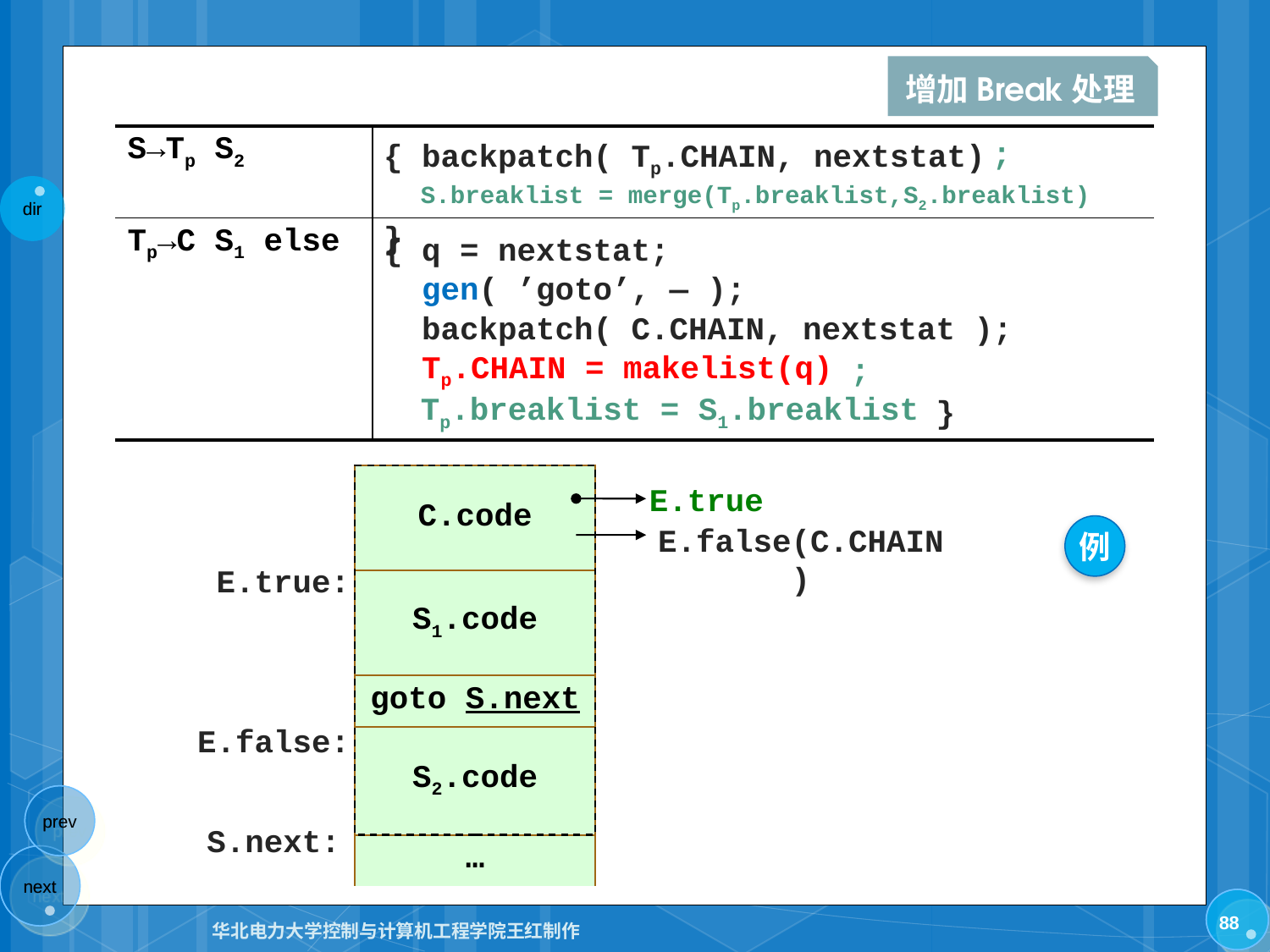

增加Break处理
| S→Tp S2 |  |
| --- | --- |
| Tp→C S1 else |  |
                                ;
  S.breaklist = merge(Tp.breaklist,S2.breaklist)
{ backpatch( Tp.CHAIN, nextstat)
                                       }
{ q = nextstat;
  gen( ’goto’, — );
  backpatch( C.CHAIN, nextstat );
  Tp.CHAIN = makelist(q)
                             }
                         ;
  Tp.breaklist = S1.breaklist
| C.code |
| --- |
| S1.code |
| goto S.next |
| S2.code |
| … |

E.true

E.false(C.CHAIN)
例

E.true:
E.false:
S.next:
88
华北电力大学控制与计算机工程学院王红制作